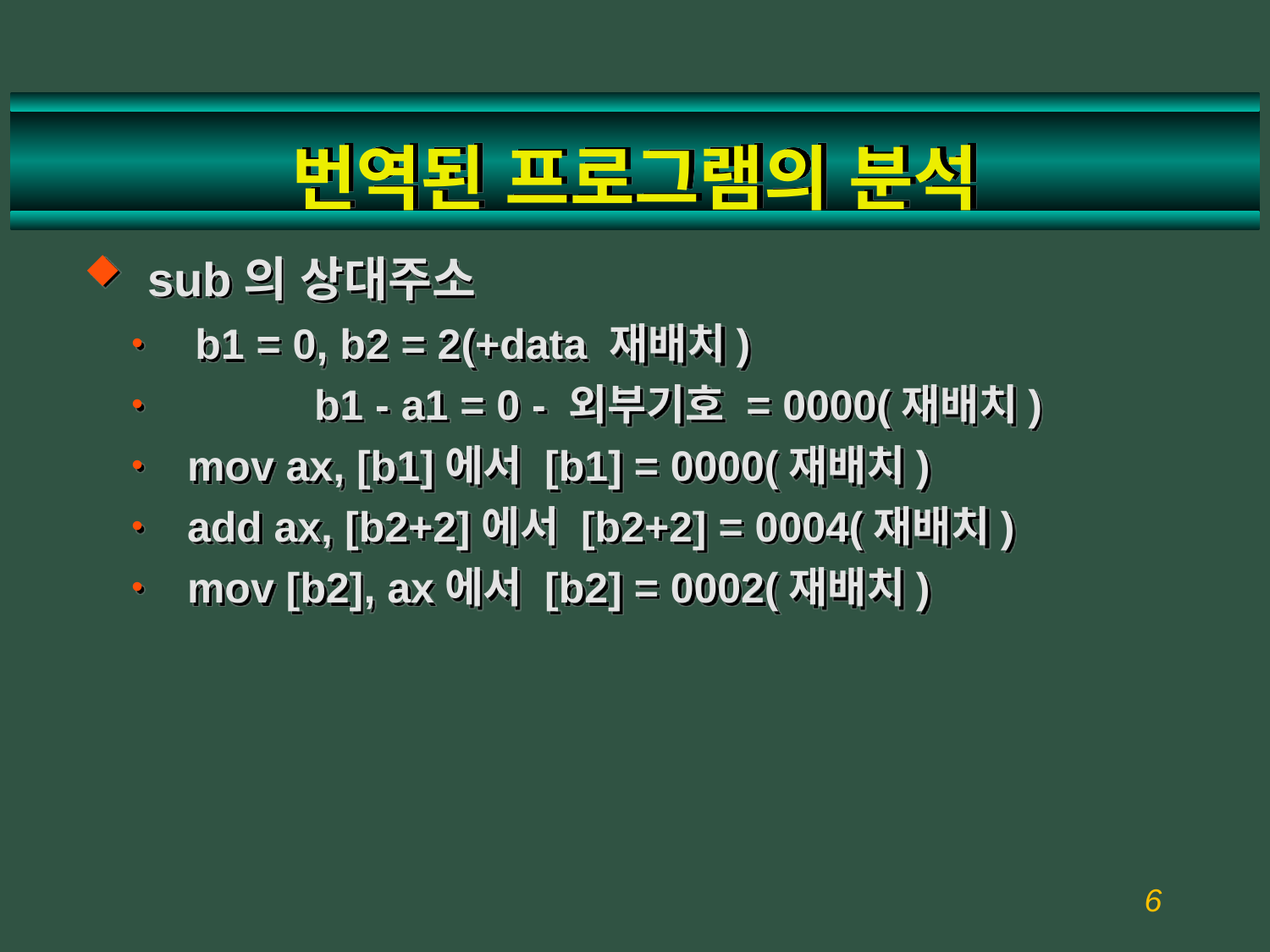

# 번역된 프로그램의 분석
sub의 상대주소
b1 = 0, b2 = 2(+data 재배치)
	b1 - a1 = 0 - 외부기호 = 0000(재배치)
mov ax, [b1]에서 [b1] = 0000(재배치)
add ax, [b2+2]에서 [b2+2] = 0004(재배치)
mov [b2], ax에서 [b2] = 0002(재배치)
6